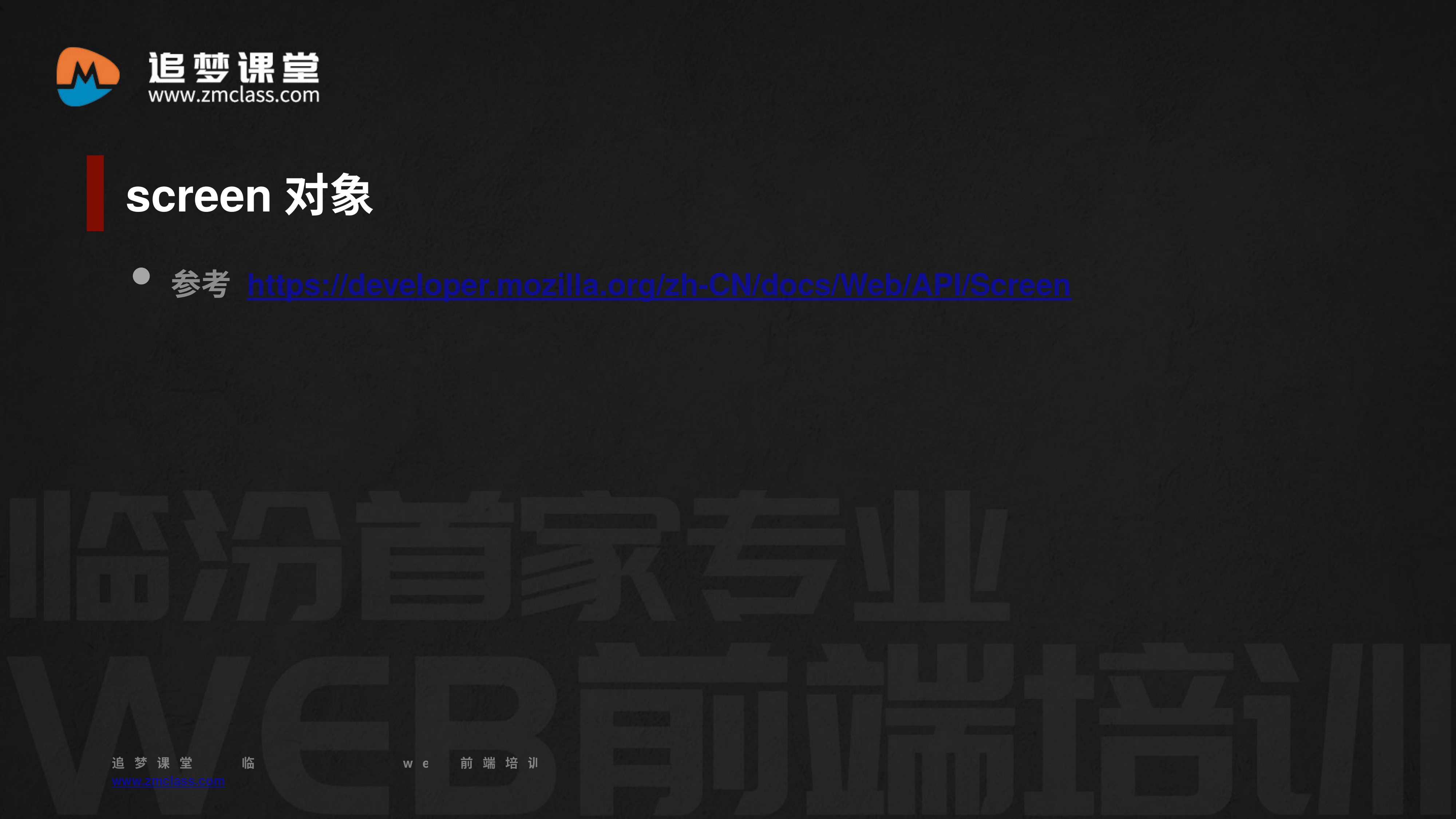

screen对象
参考 https://developer.mozilla.org/zh-CN/docs/Web/API/Screen

追梦课堂   临汾首家专业的web前端培训机构                                                          www.zmclass.com
11